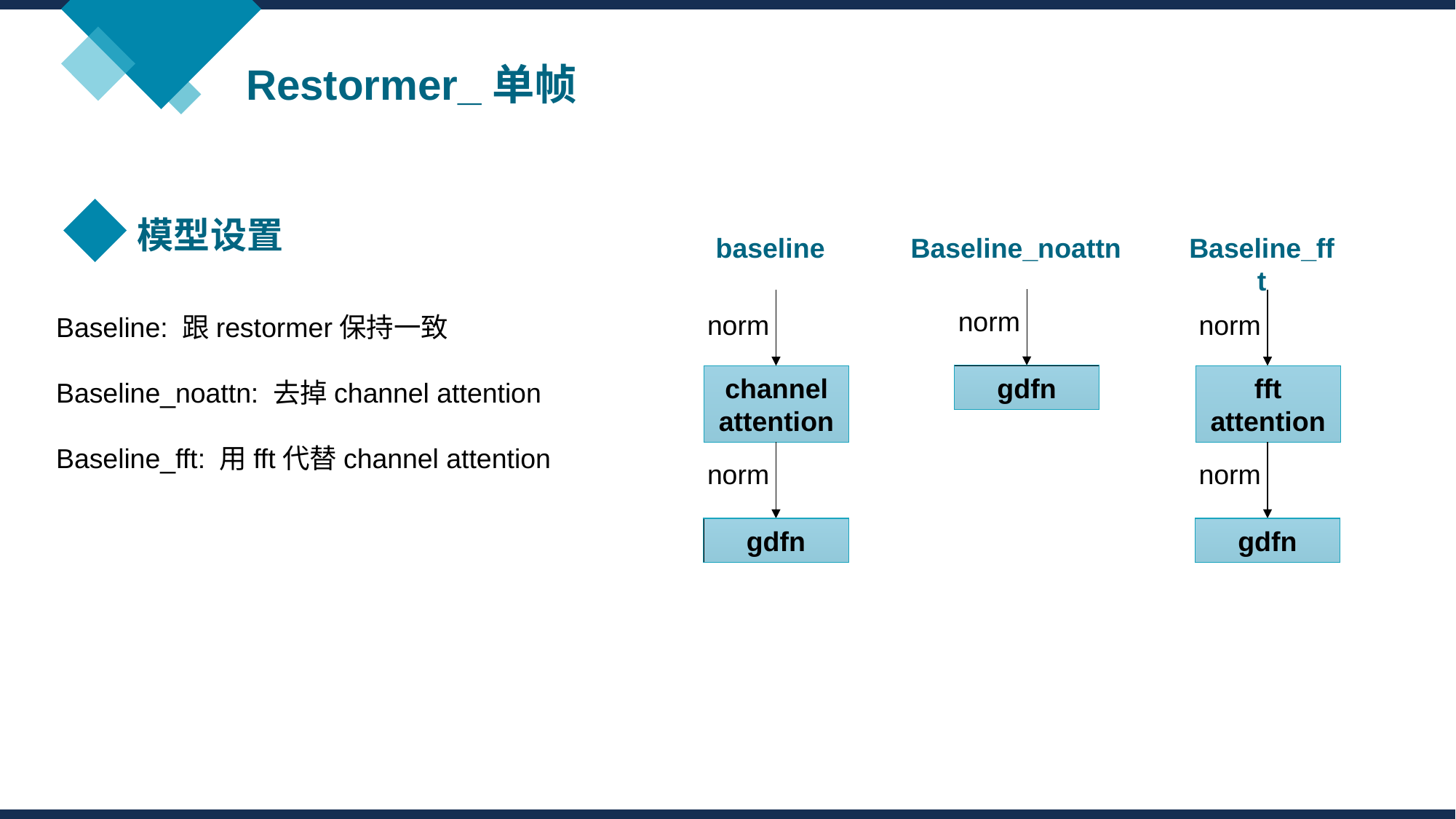

Restormer_单帧

模型设置
baseline
Baseline_noattn
Baseline_fft
norm
norm
norm
Baseline: 跟restormer保持一致

Baseline_noattn: 去掉channel attention

Baseline_fft: 用fft代替channel attention

gdfn
channel
attention
fft
attention

norm
norm
gdfn
gdfn